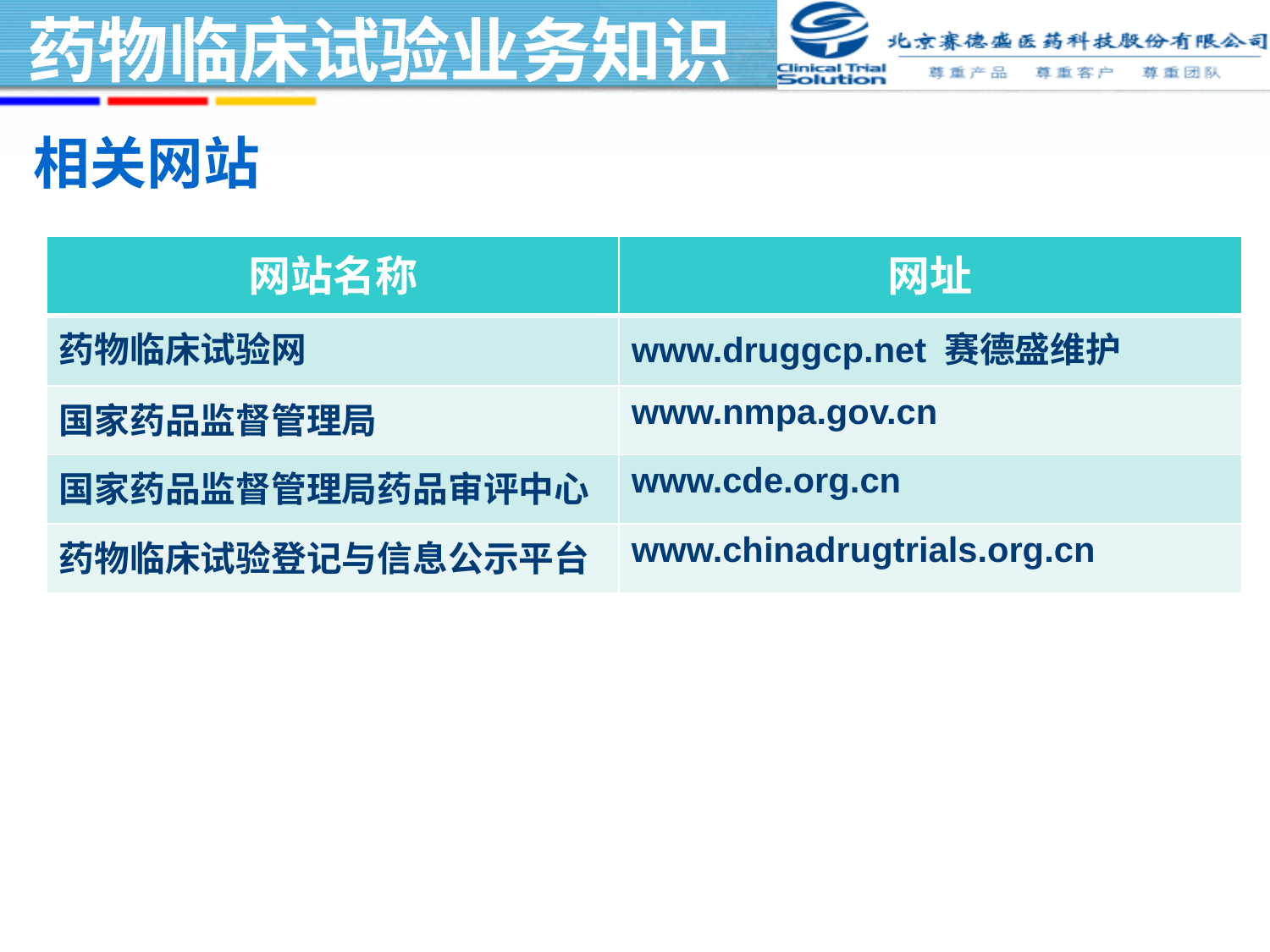

相关网站
| 网站名称 | 网址 |
| --- | --- |
| 药物临床试验网 | www.druggcp.net 赛德盛维护 |
| 国家药品监督管理局 | www.nmpa.gov.cn |
| 国家药品监督管理局药品审评中心 | www.cde.org.cn |
| 药物临床试验登记与信息公示平台 | www.chinadrugtrials.org.cn |